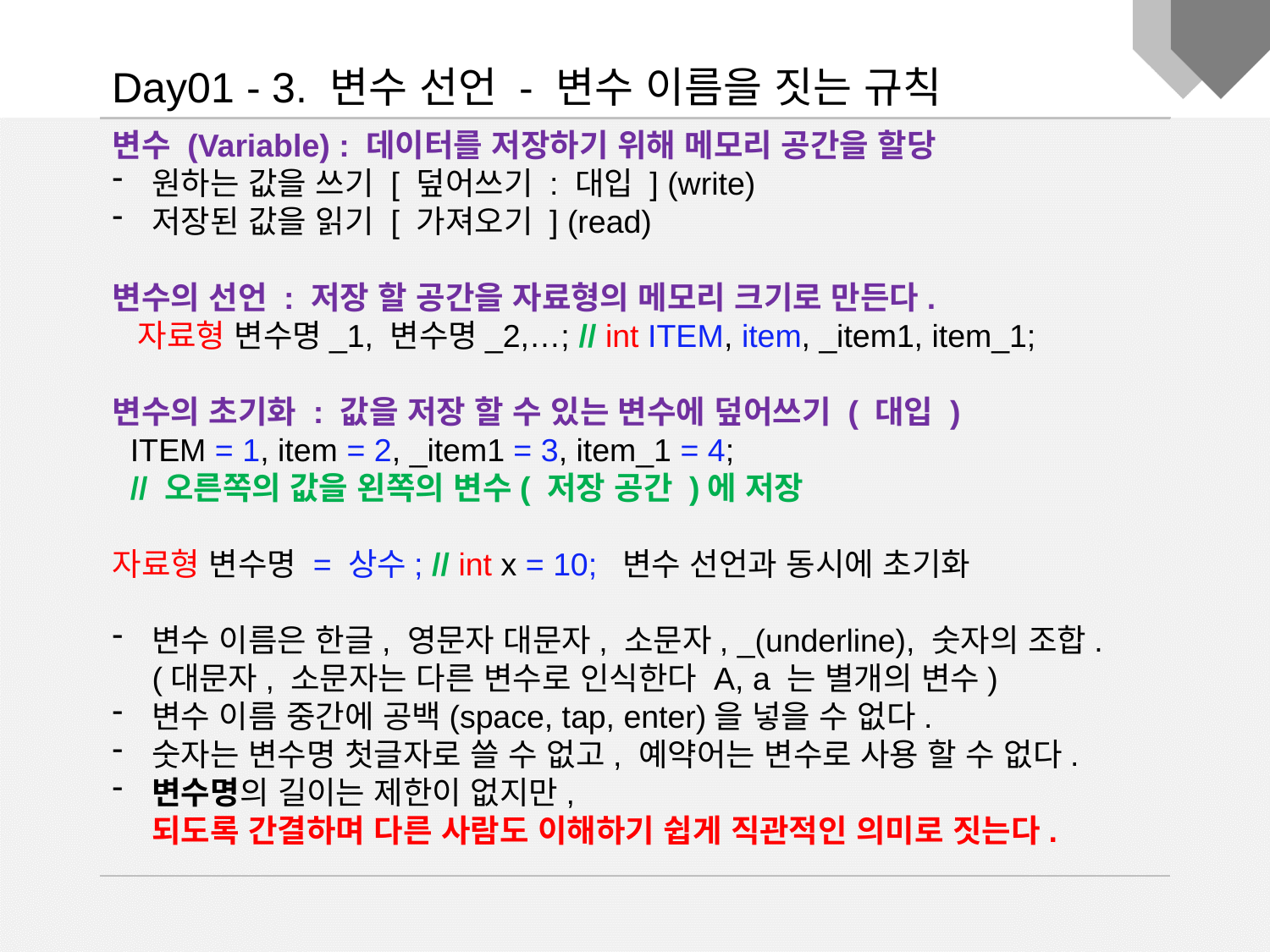

Day01 - 3. 변수 선언 - 변수 이름을 짓는 규칙
변수 (Variable) : 데이터를 저장하기 위해 메모리 공간을 할당
원하는 값을 쓰기 [ 덮어쓰기 : 대입 ] (write)
저장된 값을 읽기 [ 가져오기 ] (read)

변수의 선언 : 저장 할 공간을 자료형의 메모리 크기로 만든다.
  자료형 변수명_1, 변수명_2,…; // int ITEM, item, _item1, item_1;

변수의 초기화 : 값을 저장 할 수 있는 변수에 덮어쓰기 ( 대입 )
  ITEM = 1, item = 2, _item1 = 3, item_1 = 4;
  // 오른쪽의 값을 왼쪽의 변수( 저장 공간 )에 저장

자료형 변수명 = 상수; // int x = 10;  변수 선언과 동시에 초기화

변수 이름은 한글, 영문자 대문자, 소문자, _(underline), 숫자의 조합.
(대문자, 소문자는 다른 변수로 인식한다 A, a 는 별개의 변수)
변수 이름 중간에 공백(space, tap, enter)을 넣을 수 없다.
숫자는 변수명 첫글자로 쓸 수 없고, 예약어는 변수로 사용 할 수 없다.
변수명의 길이는 제한이 없지만,
되도록 간결하며 다른 사람도 이해하기 쉽게 직관적인 의미로 짓는다.